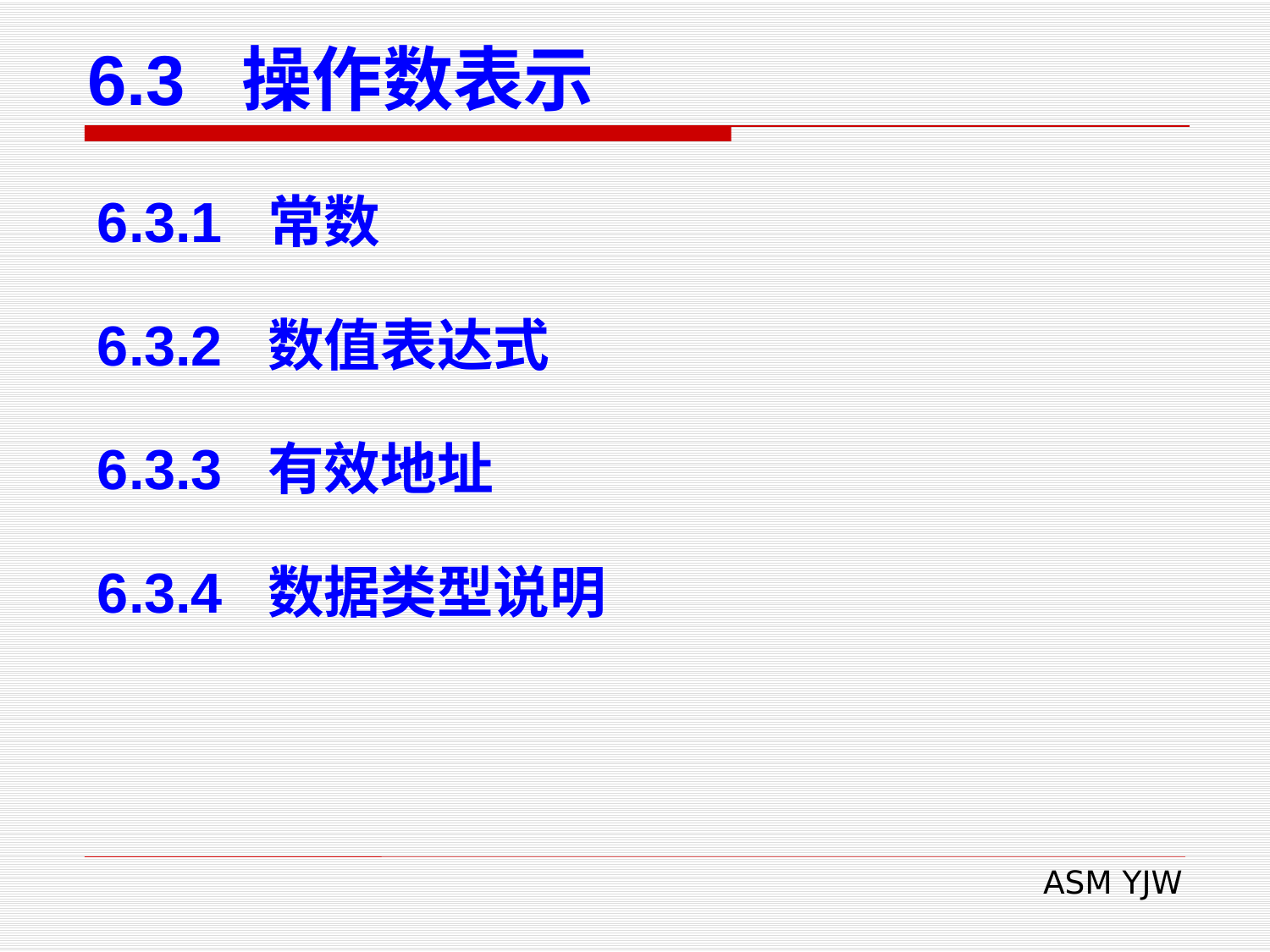

# 6.3  操作数表示
6.3.1  常数
6.3.2  数值表达式
6.3.3  有效地址
6.3.4  数据类型说明